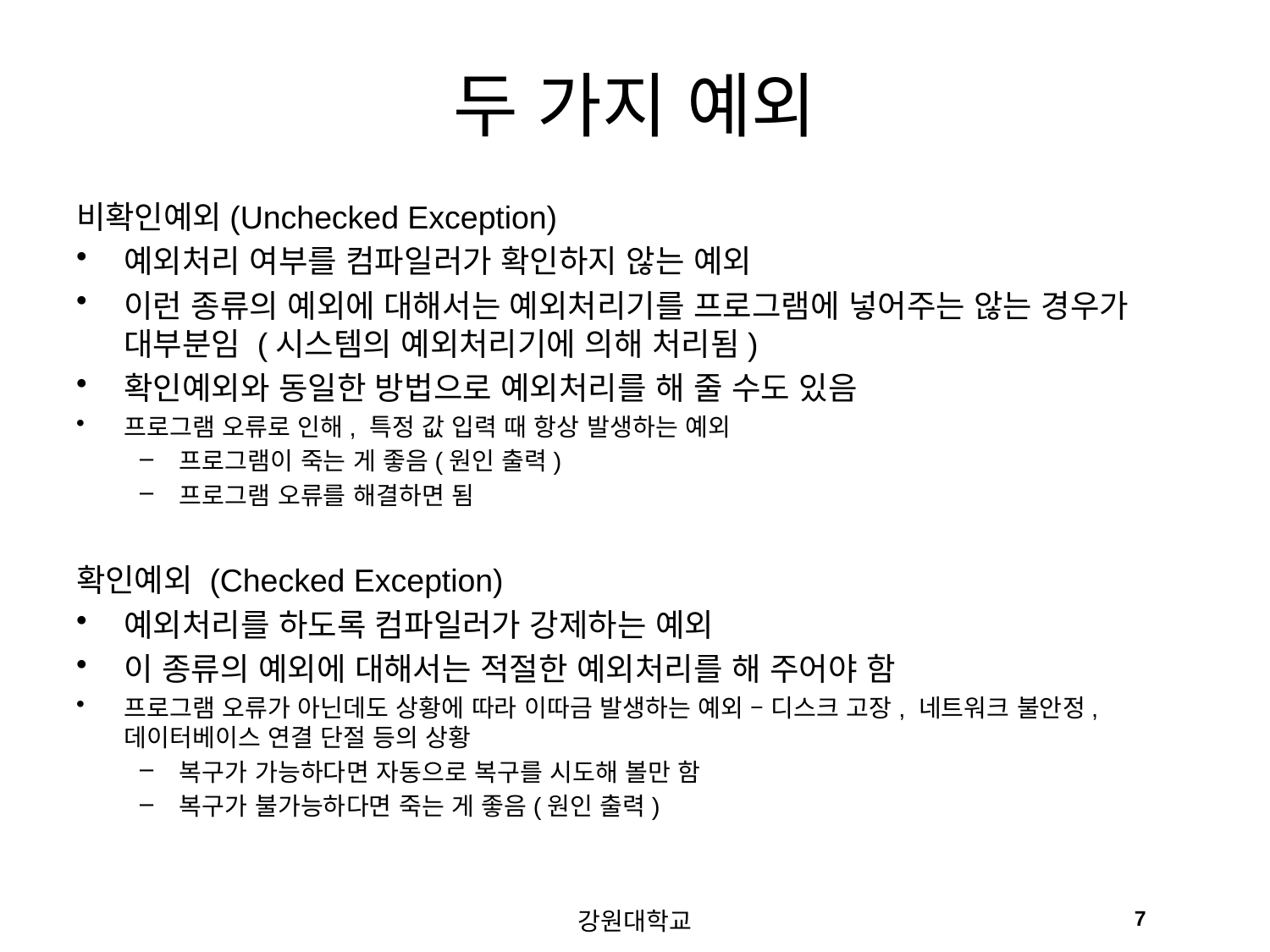

# 두 가지 예외
비확인예외(Unchecked Exception)
예외처리 여부를 컴파일러가 확인하지 않는 예외
이런 종류의 예외에 대해서는 예외처리기를 프로그램에 넣어주는 않는 경우가 대부분임 (시스템의 예외처리기에 의해 처리됨)
확인예외와 동일한 방법으로 예외처리를 해 줄 수도 있음
프로그램 오류로 인해, 특정 값 입력 때 항상 발생하는 예외
프로그램이 죽는 게 좋음(원인 출력)
프로그램 오류를 해결하면 됨

확인예외 (Checked Exception)
예외처리를 하도록 컴파일러가 강제하는 예외
이 종류의 예외에 대해서는 적절한 예외처리를 해 주어야 함
프로그램 오류가 아닌데도 상황에 따라 이따금 발생하는 예외 – 디스크 고장, 네트워크 불안정, 데이터베이스 연결 단절 등의 상황
복구가 가능하다면 자동으로 복구를 시도해 볼만 함
복구가 불가능하다면 죽는 게 좋음(원인 출력)
강원대학교